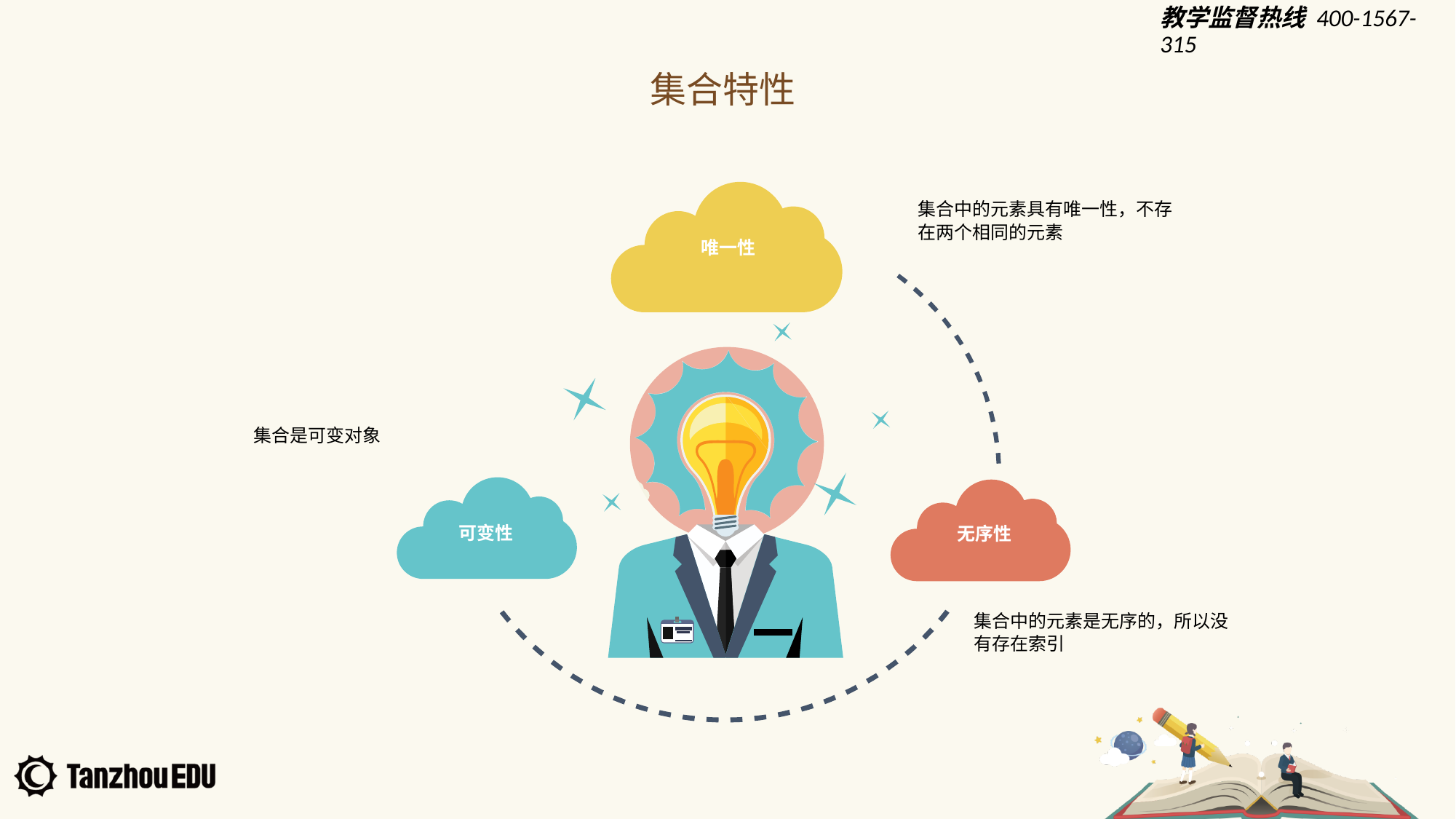

集合特性

集合中的元素具有唯一性，不存在两个相同的元素
唯一性

集合是可变对象

可变性
无序性

集合中的元素是无序的，所以没有存在索引